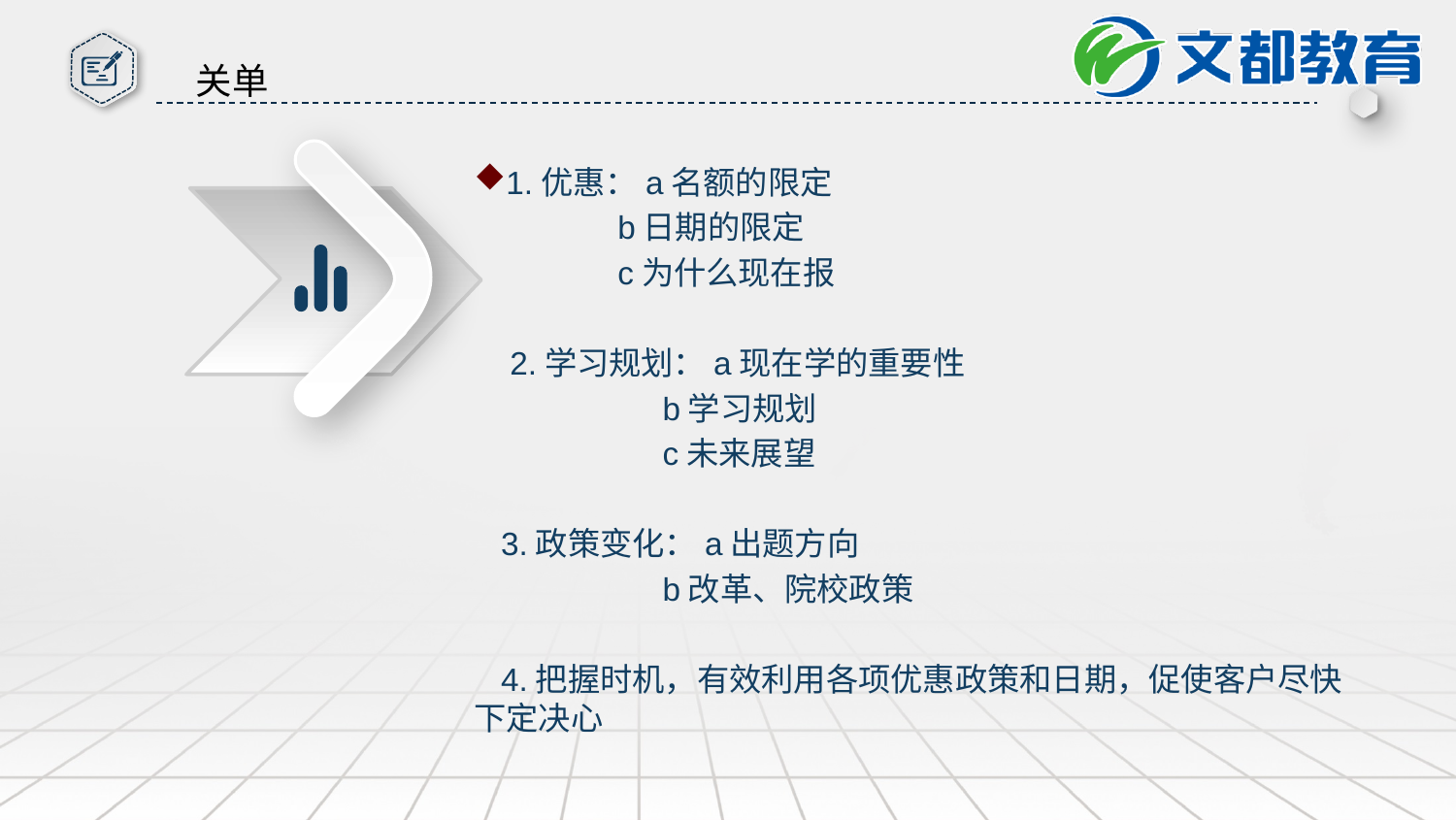

关单
1.优惠：a名额的限定
                b日期的限定
                c为什么现在报

    2.学习规划：a现在学的重要性
                     b学习规划
                     c未来展望

   3.政策变化：a出题方向
                     b改革、院校政策

   4.把握时机，有效利用各项优惠政策和日期，促使客户尽快下定决心